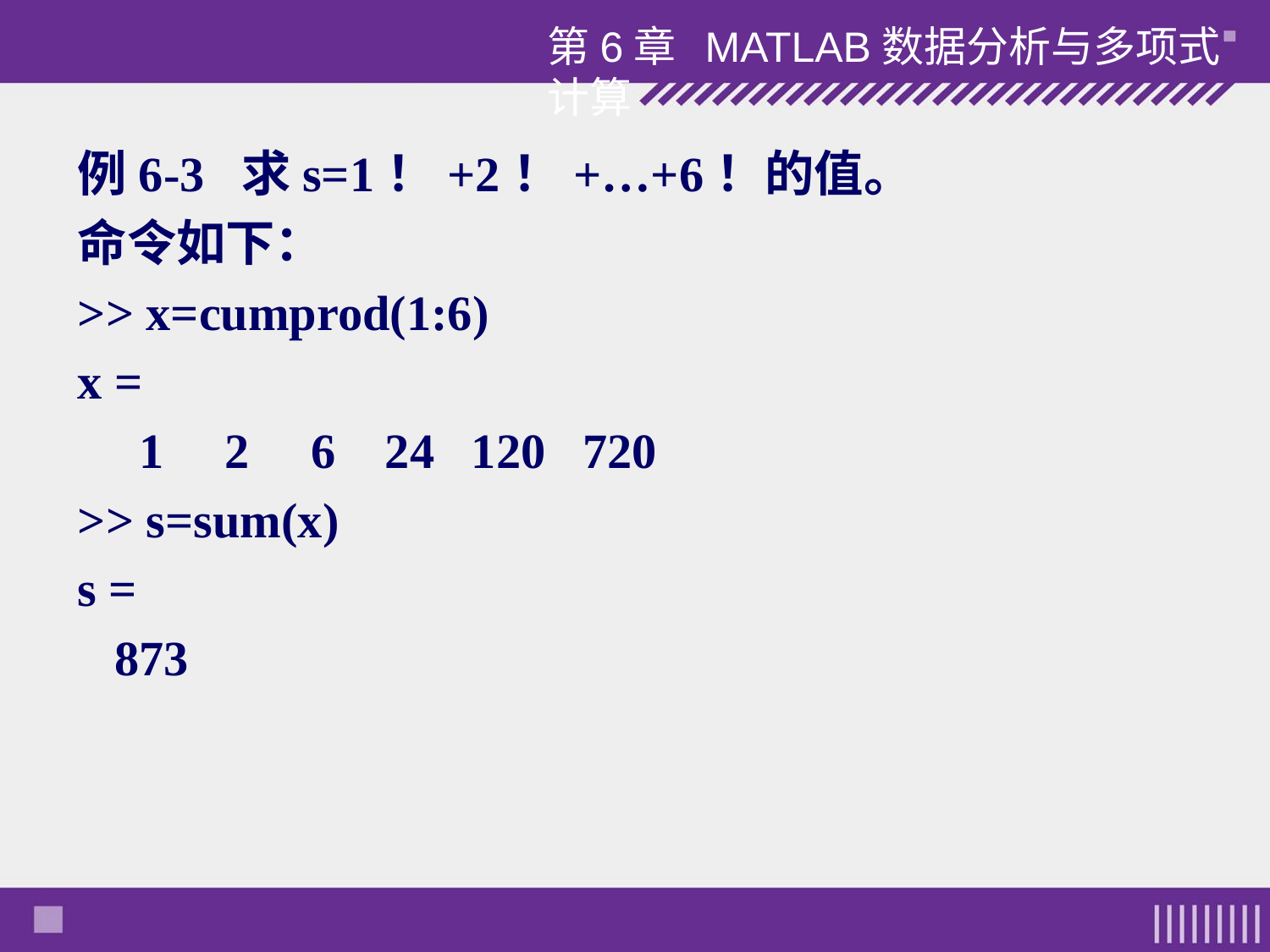

第6章  MATLAB数据分析与多项式计算
例6-3  求s=1！+2！+…+6！的值。
命令如下：
>> x=cumprod(1:6)
x =
     1     2     6    24   120   720
>> s=sum(x)
s =
   873